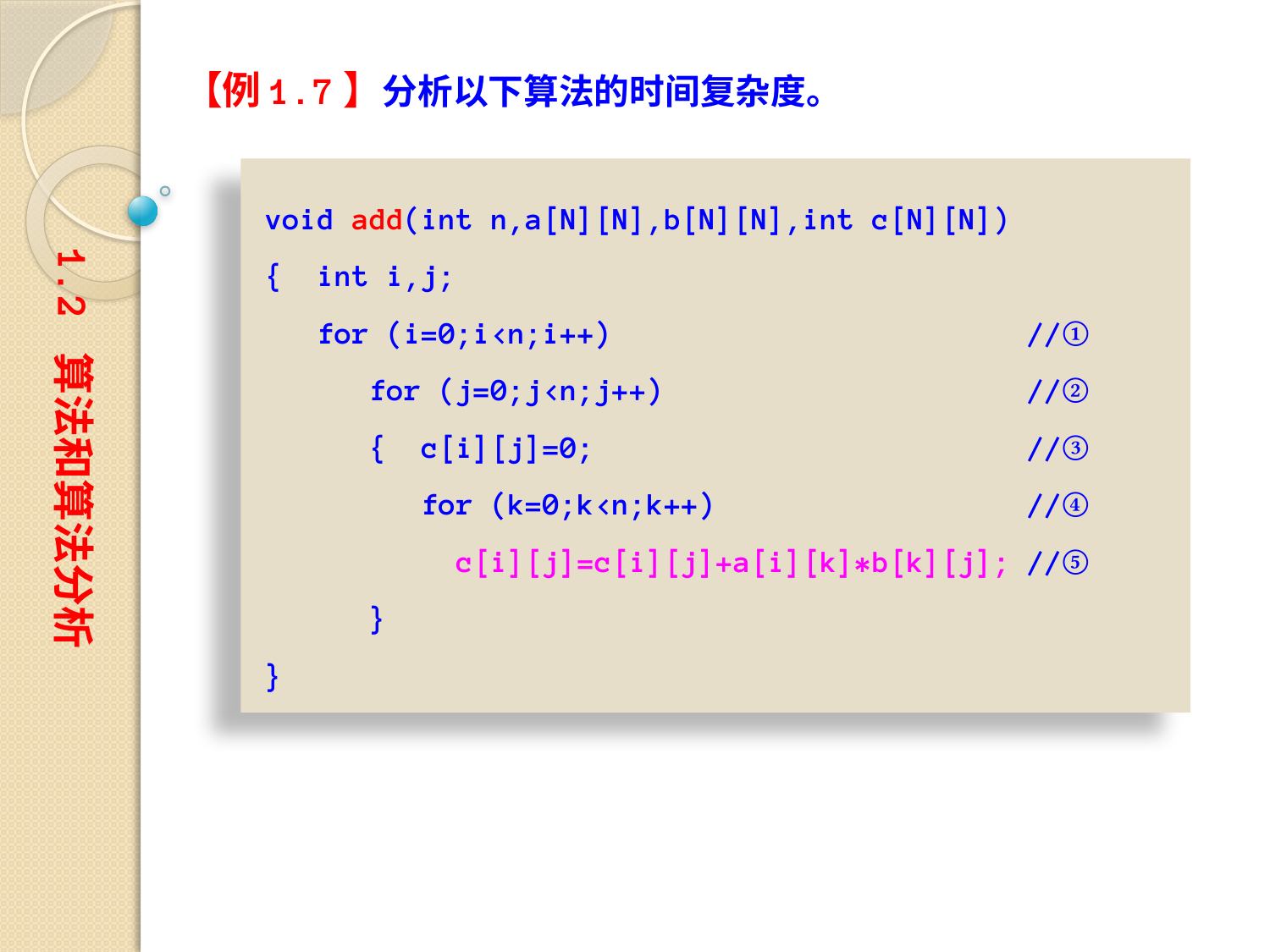

【例1.7】分析以下算法的时间复杂度。
void add(int n,a[N][N],b[N][N],int c[N][N])
{  int i,j;
   for (i=0;i<n;i++)				//①
      for (j=0;j<n;j++)			//②
      {  c[i][j]=0;				//③
         for (k=0;k<n;k++)			//④
           c[i][j]=c[i][j]+a[i][k]*b[k][j];	//⑤
      }
}
1.2 算法和算法分析